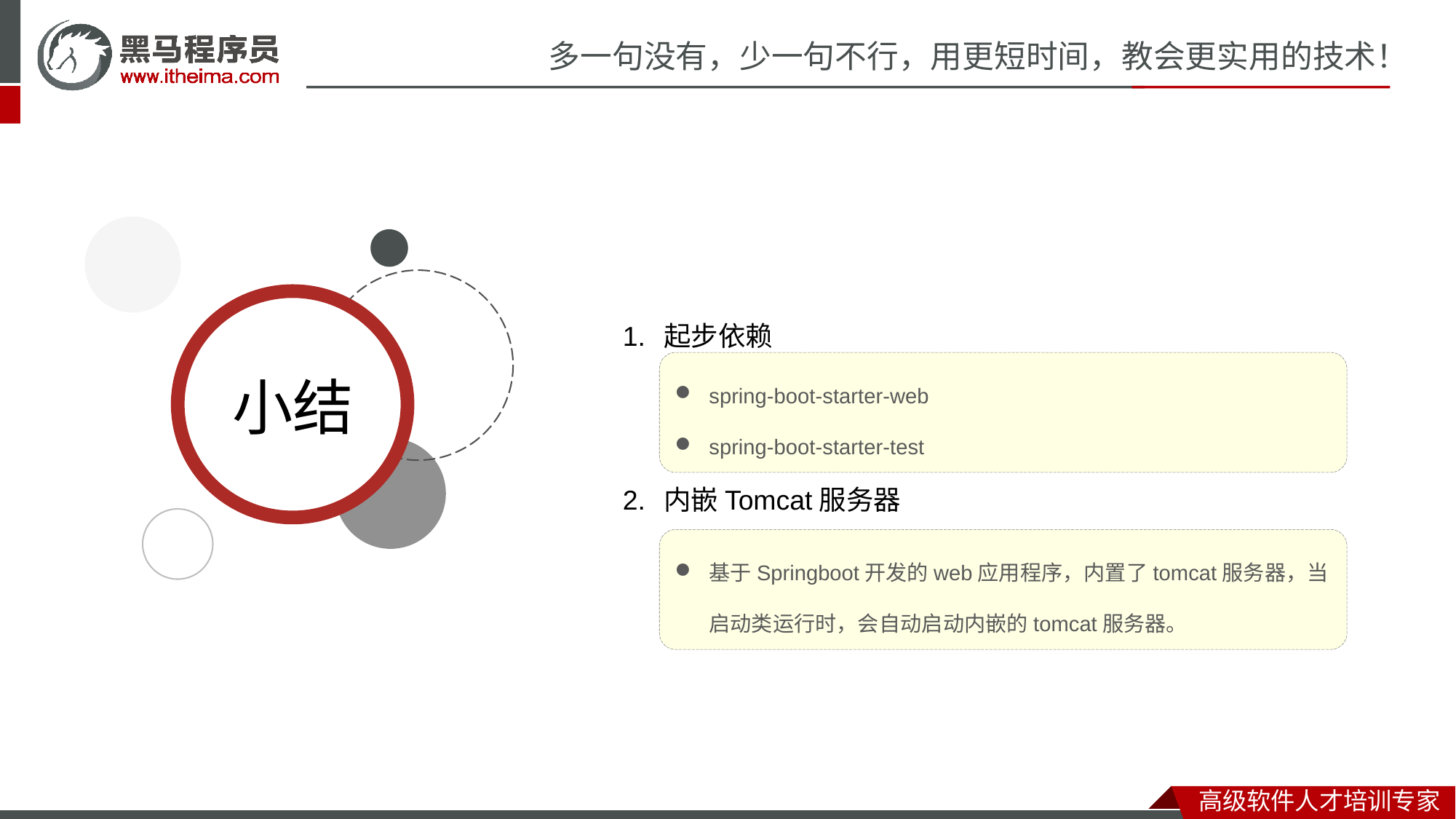

起步依赖

内嵌Tomcat服务器
spring-boot-starter-web
spring-boot-starter-test
基于Springboot开发的web应用程序，内置了tomcat服务器，当启动类运行时，会自动启动内嵌的tomcat服务器。